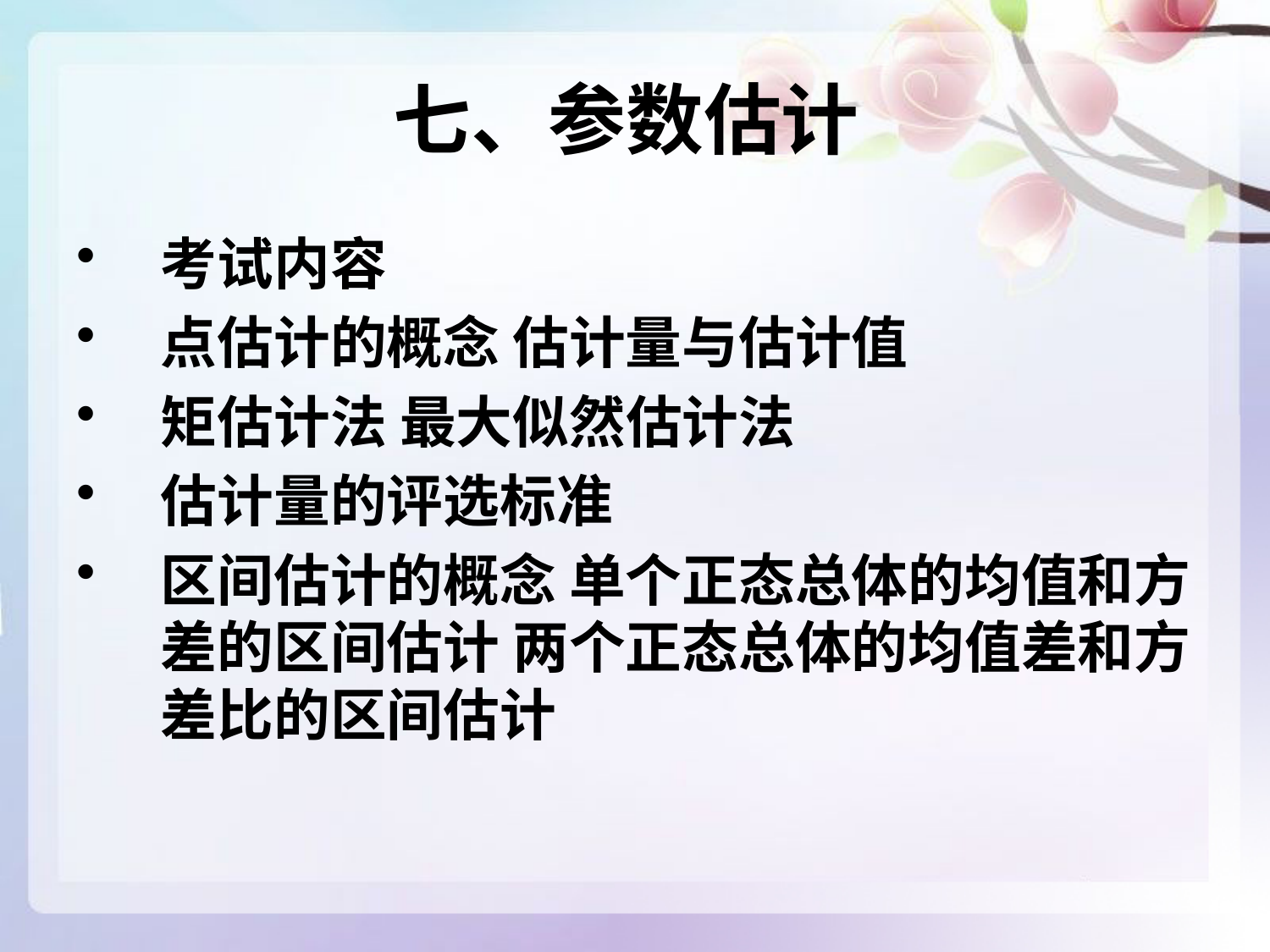

# 七、参数估计
考试内容
点估计的概念 估计量与估计值
矩估计法 最大似然估计法
估计量的评选标准
区间估计的概念 单个正态总体的均值和方差的区间估计 两个正态总体的均值差和方差比的区间估计